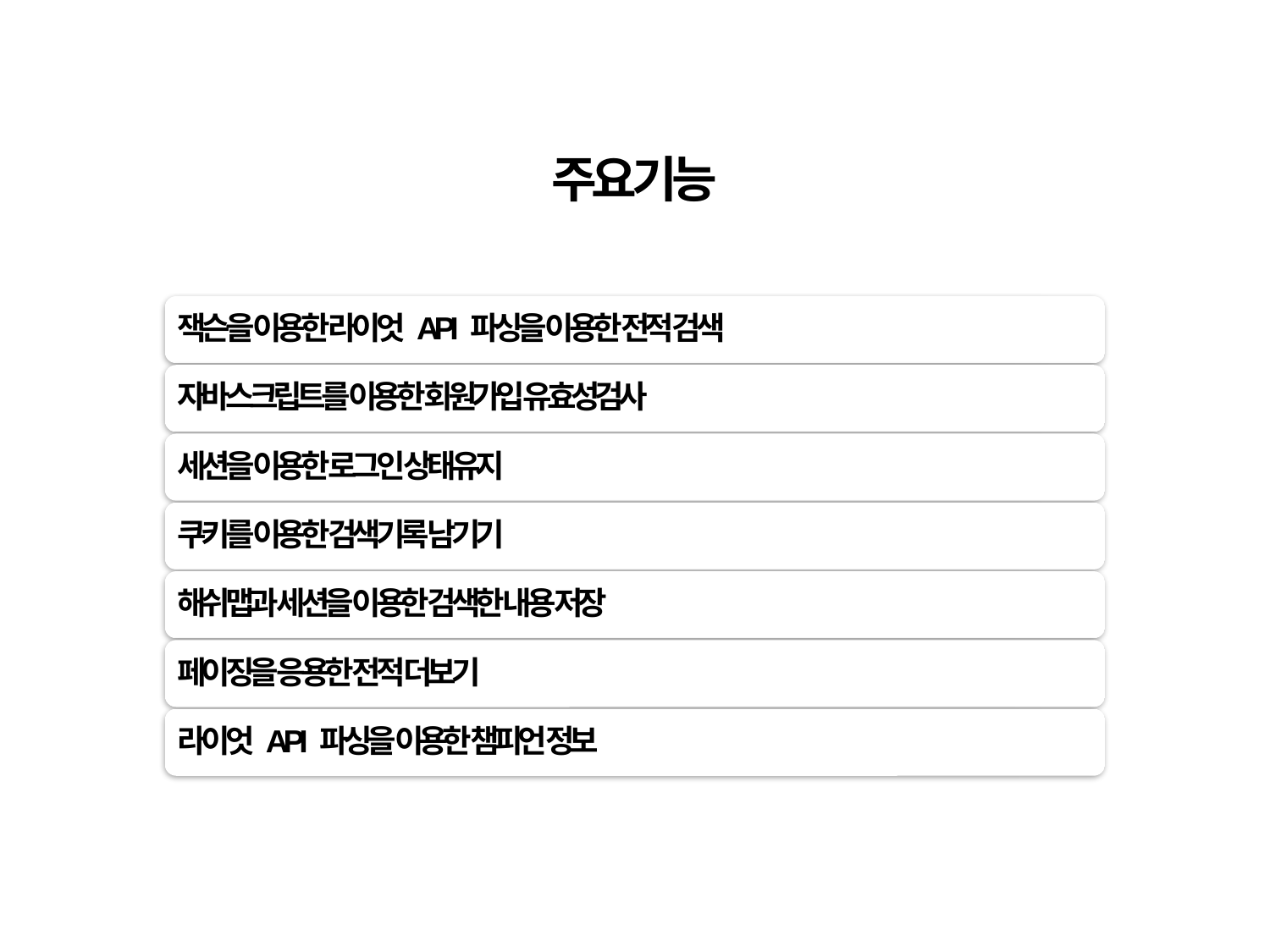

주요기능
잭슨을 이용한 라이엇 API 파싱을 이용한 전적 검색
자바스크립트를 이용한 회원가입 유효성검사
세션을 이용한 로그인 상태유지
쿠키를 이용한 검색기록 남기기
해쉬맵과 세션을 이용한 검색한 내용 저장
페이징을 응용한 전적 더보기
라이엇 API 파싱을 이용한 챔피언 정보